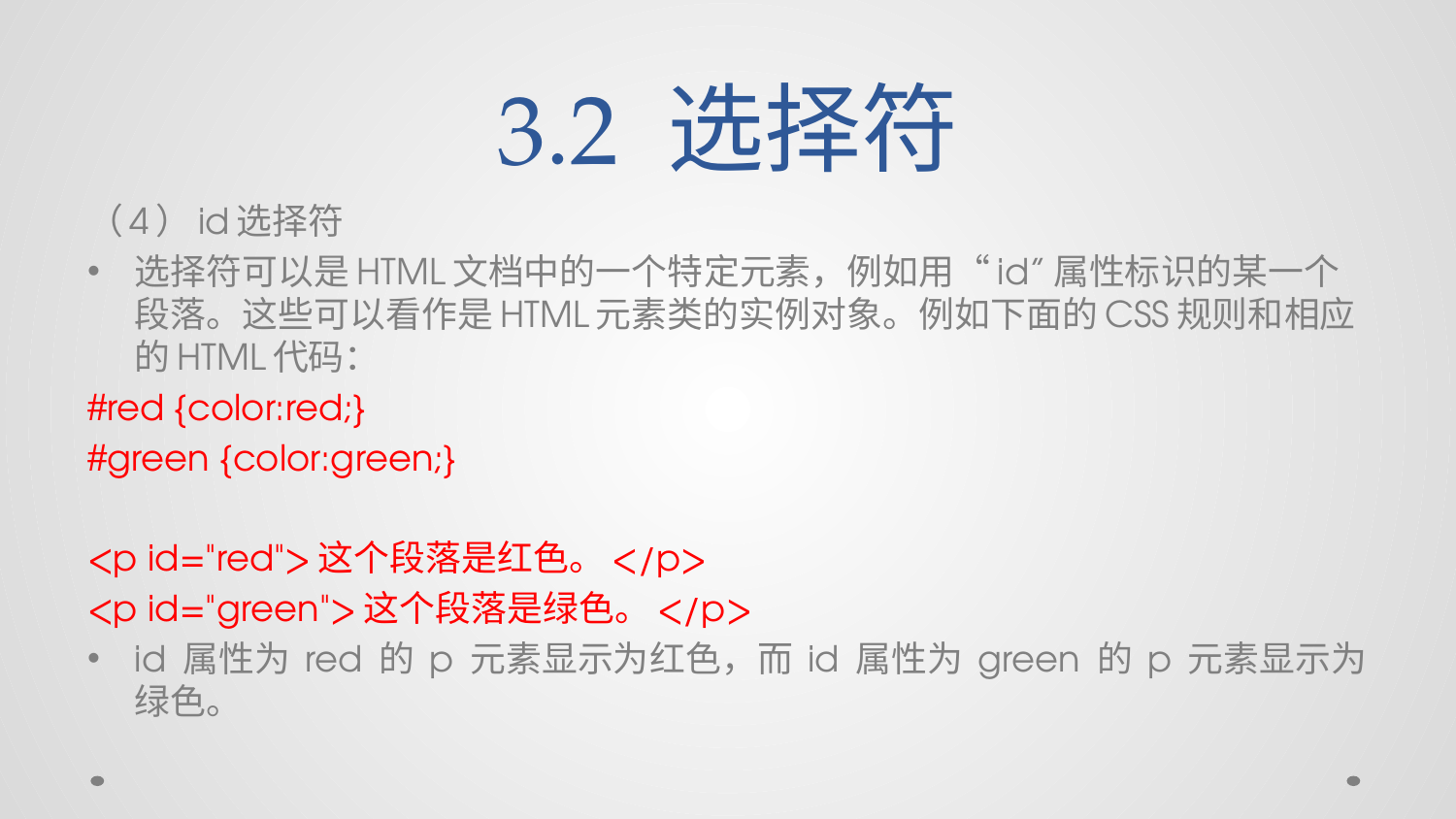

# 3.2 选择符
（4）id选择符
选择符可以是HTML文档中的一个特定元素，例如用“id”属性标识的某一个段落。这些可以看作是HTML元素类的实例对象。例如下面的CSS规则和相应的HTML代码：
#red {color:red;}
#green {color:green;}

<p id="red">这个段落是红色。</p>
<p id="green">这个段落是绿色。</p>
id 属性为 red 的 p 元素显示为红色，而 id 属性为 green 的 p 元素显示为绿色。